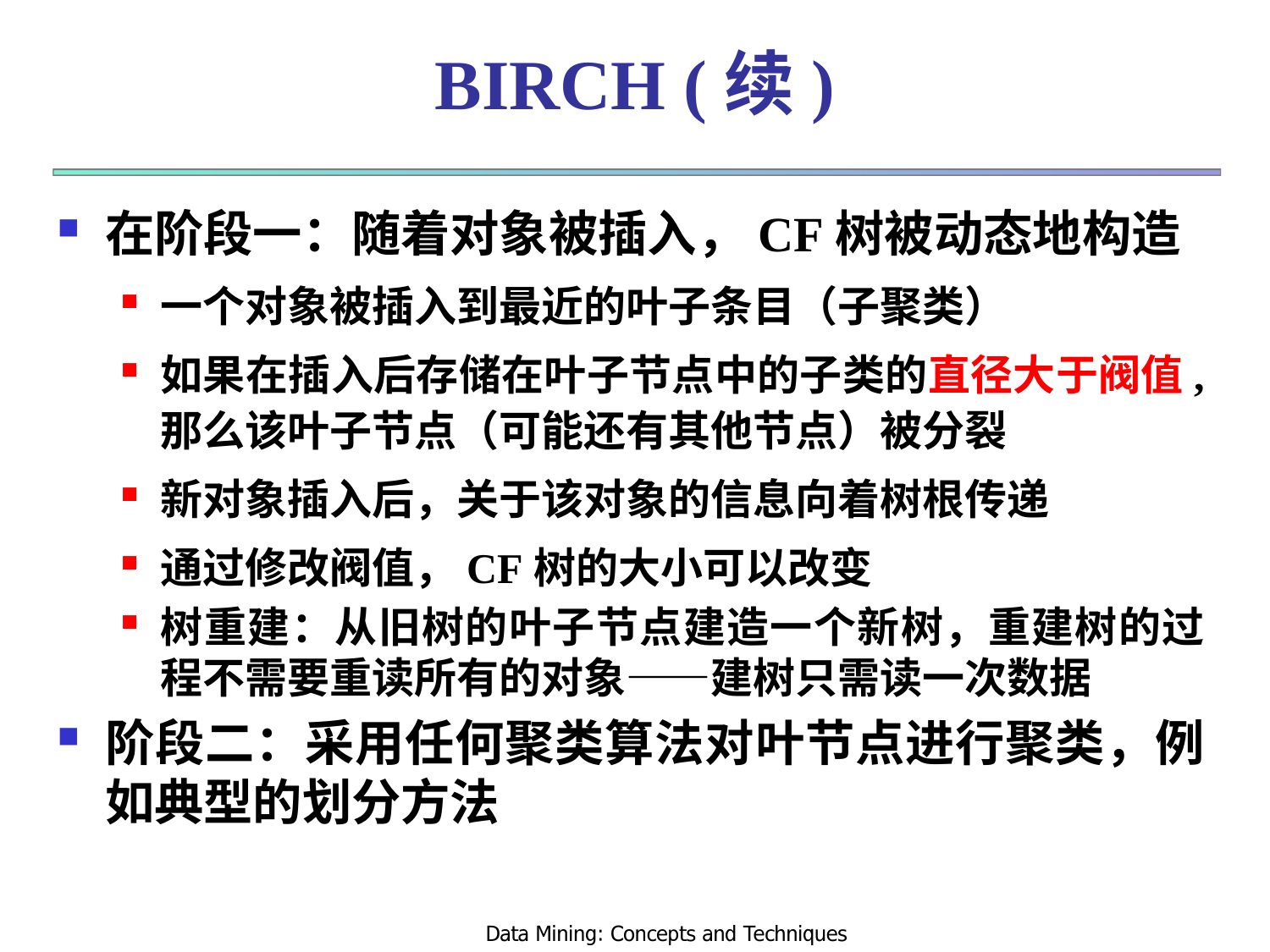

# BIRCH (续)
在阶段一：随着对象被插入，CF树被动态地构造
一个对象被插入到最近的叶子条目（子聚类）
如果在插入后存储在叶子节点中的子类的直径大于阀值, 那么该叶子节点（可能还有其他节点）被分裂
新对象插入后，关于该对象的信息向着树根传递
通过修改阀值，CF树的大小可以改变
树重建：从旧树的叶子节点建造一个新树，重建树的过程不需要重读所有的对象——建树只需读一次数据
阶段二：采用任何聚类算法对叶节点进行聚类，例如典型的划分方法

Data Mining: Concepts and Techniques
52